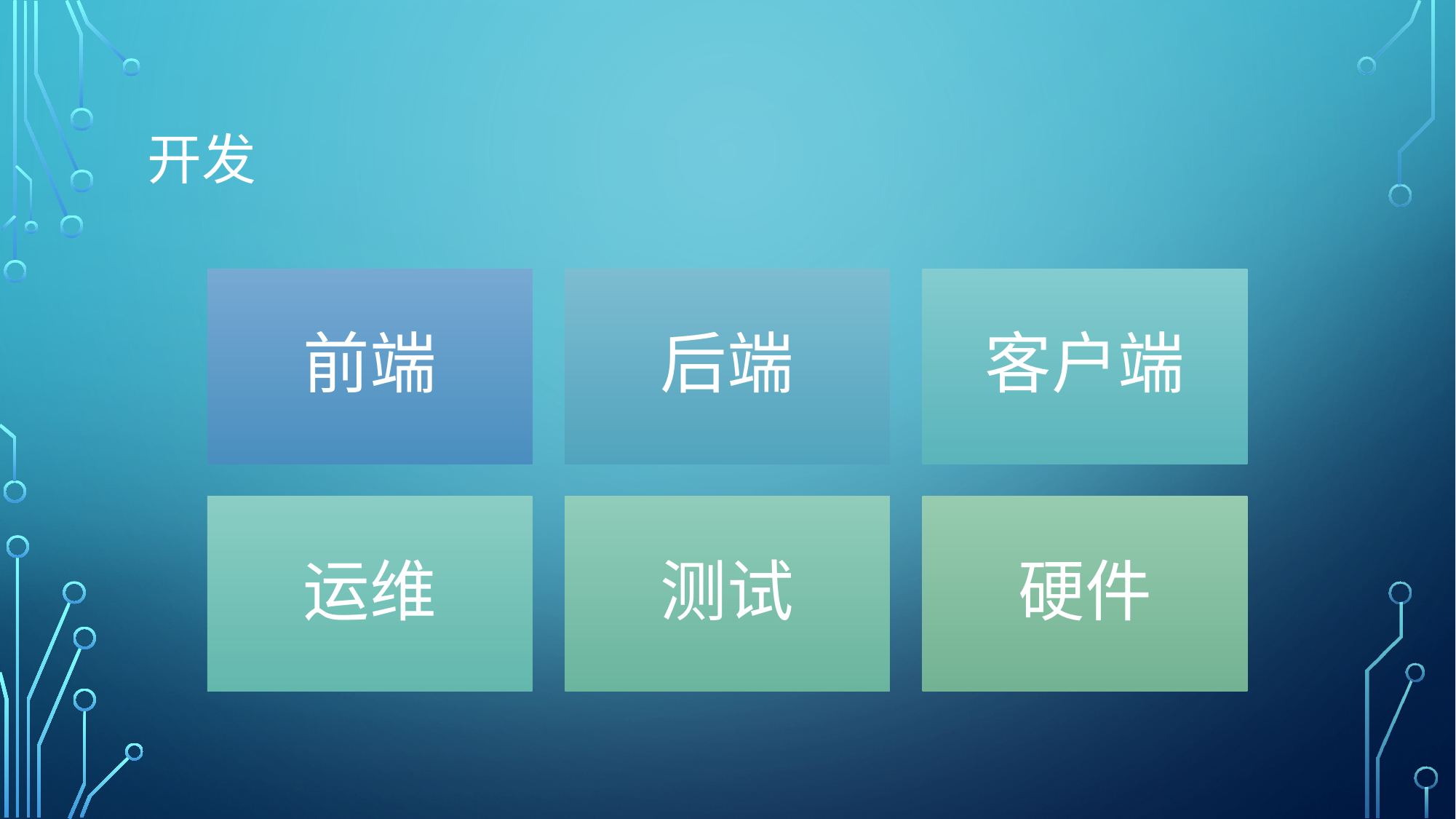

# 开发
前端
后端
客户端
运维
测试
硬件